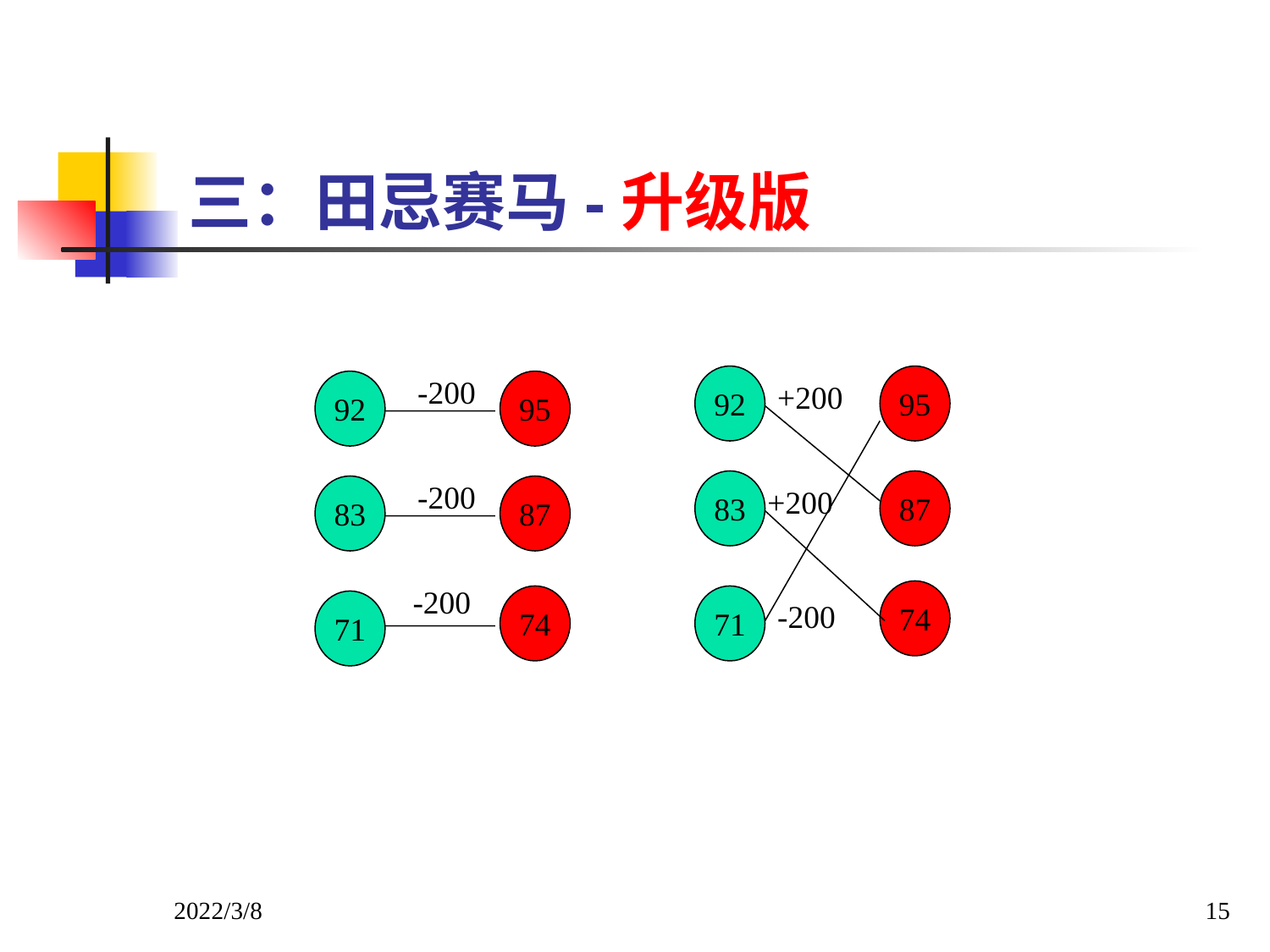

# 三：田忌赛马-升级版
-200
92
95

83
87

74
71

-200
-200
92
95

83
87

74
71
+200
+200
-200
2022/3/8
15